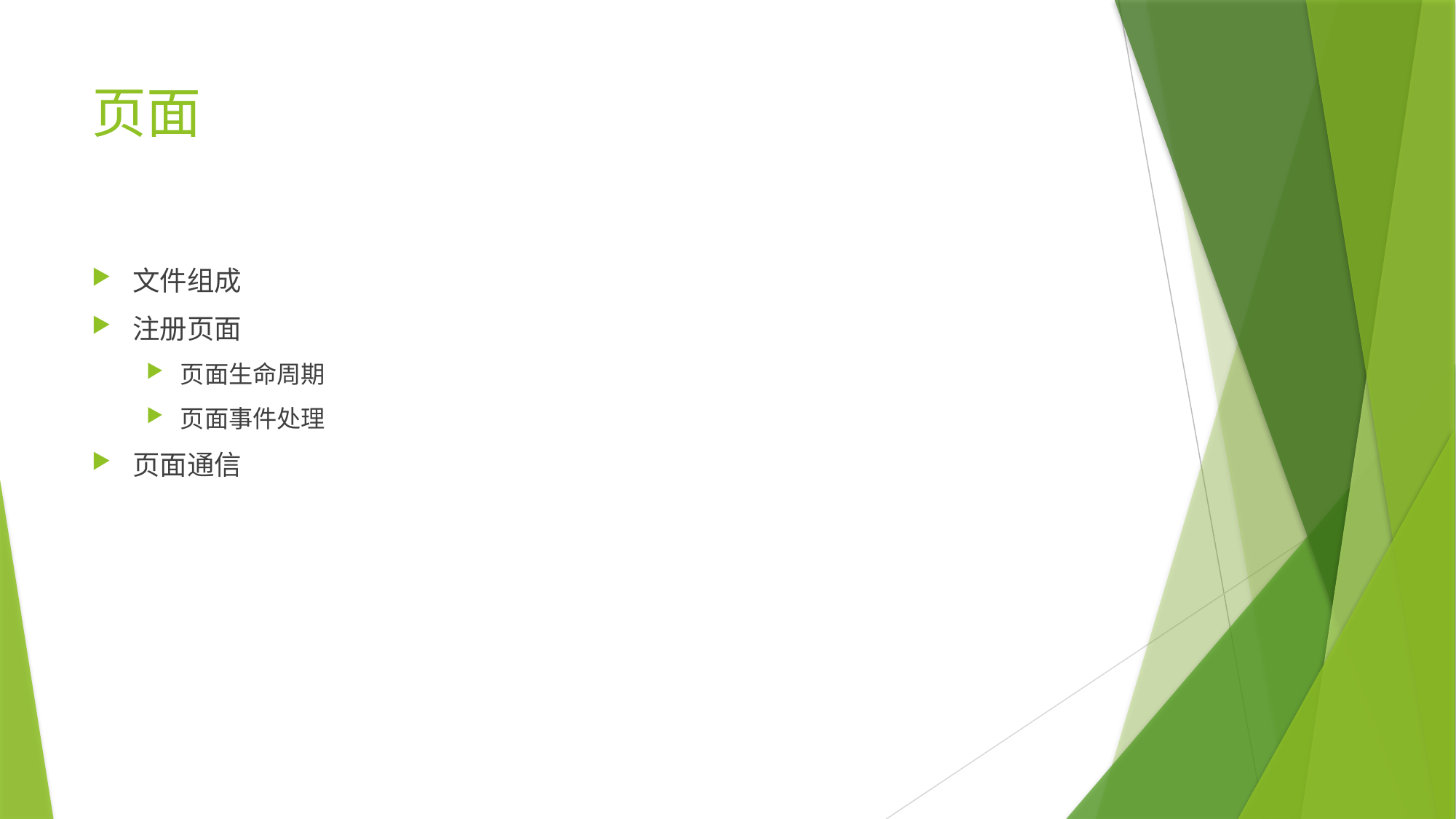

# 页面
文件组成
注册页面
页面生命周期
页面事件处理
页面通信